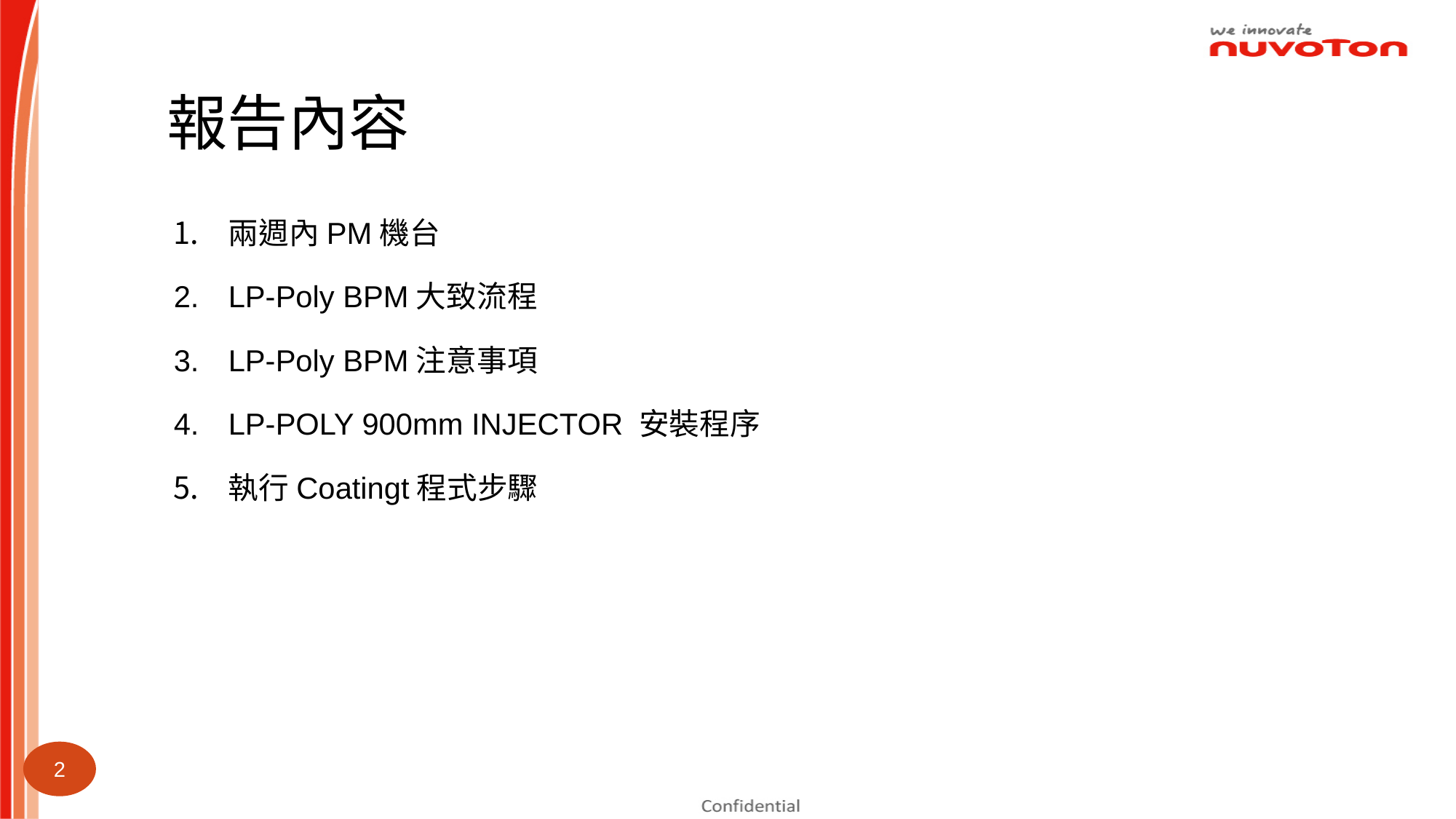

報告內容
兩週內PM機台
LP-Poly BPM大致流程
LP-Poly BPM注意事項
LP-POLY 900mm INJECTOR 安裝程序
執行Coatingt程式步驟
2